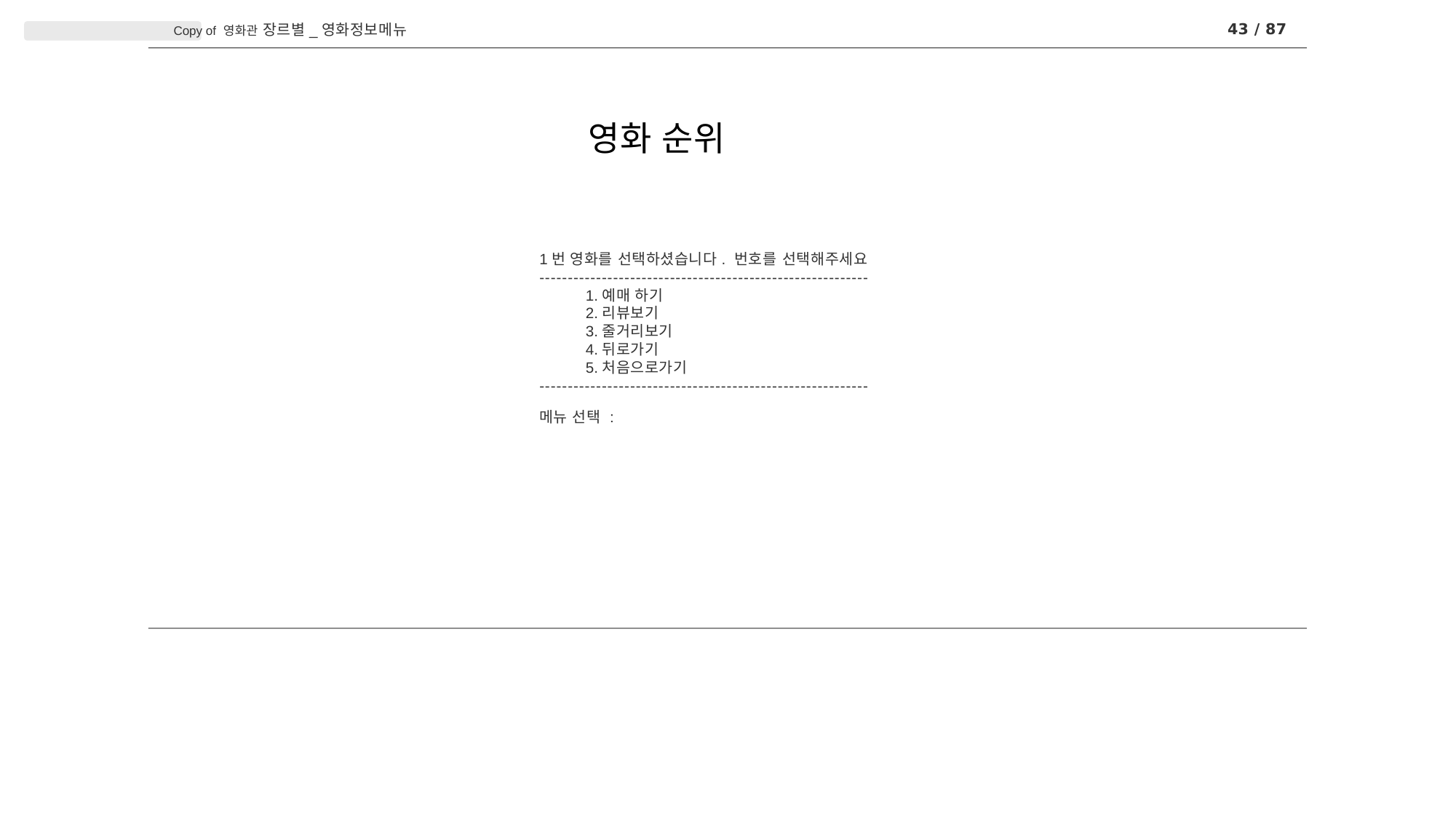

43 / 87
Copy of 영화관 장르별_영화정보메뉴

# 영화 순위
1번 영화를 선택하셨습니다. 번호를 선택해주세요
----------------------------------------------------------
예매 하기
리뷰보기
줄거리보기
뒤로가기
처음으로가기
----------------------------------------------------------

메뉴 선택 :